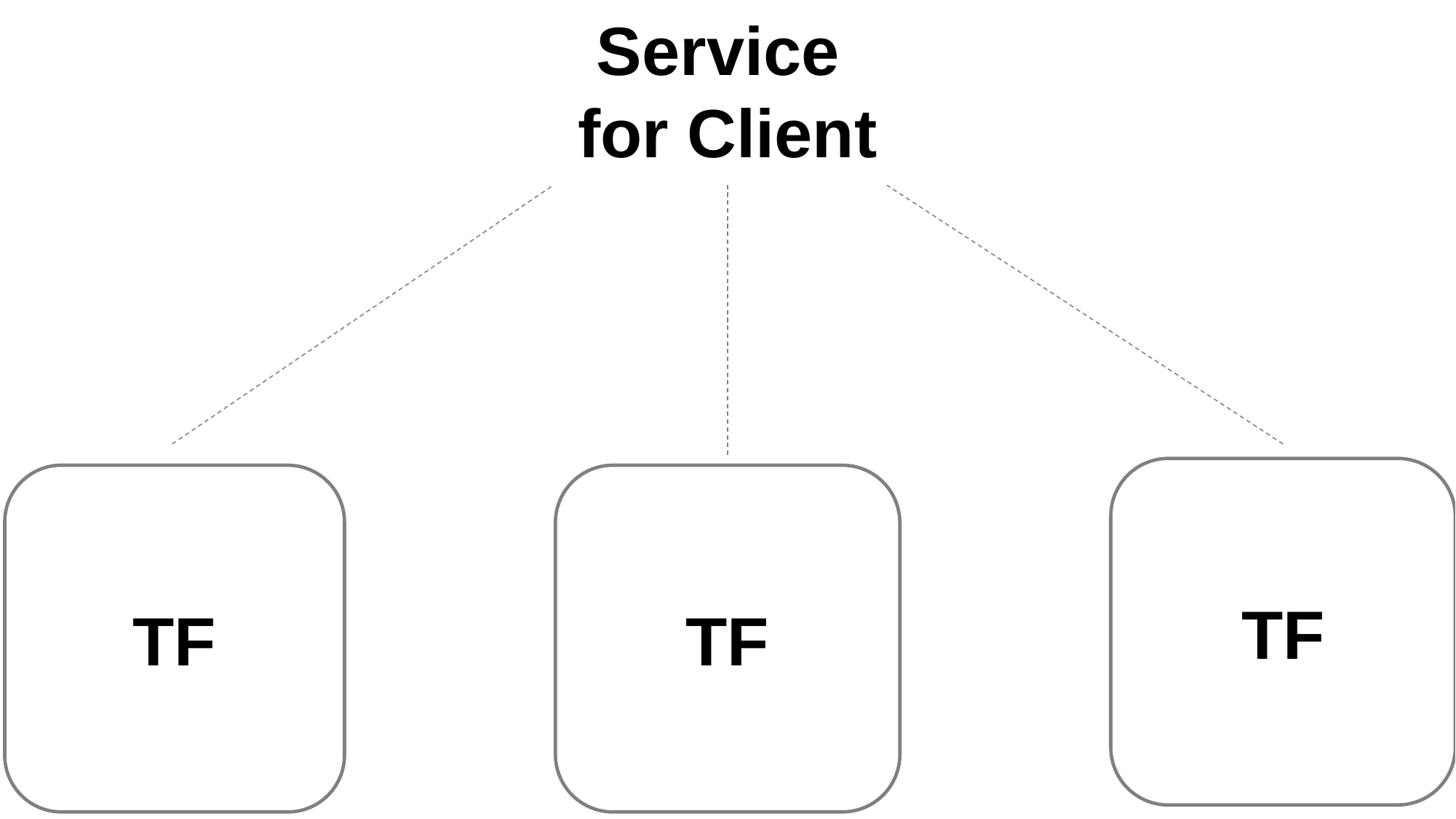

제목을 입력하세요
Part 3,
Part 2,
Service
for Client
FE
TF
TF
TF